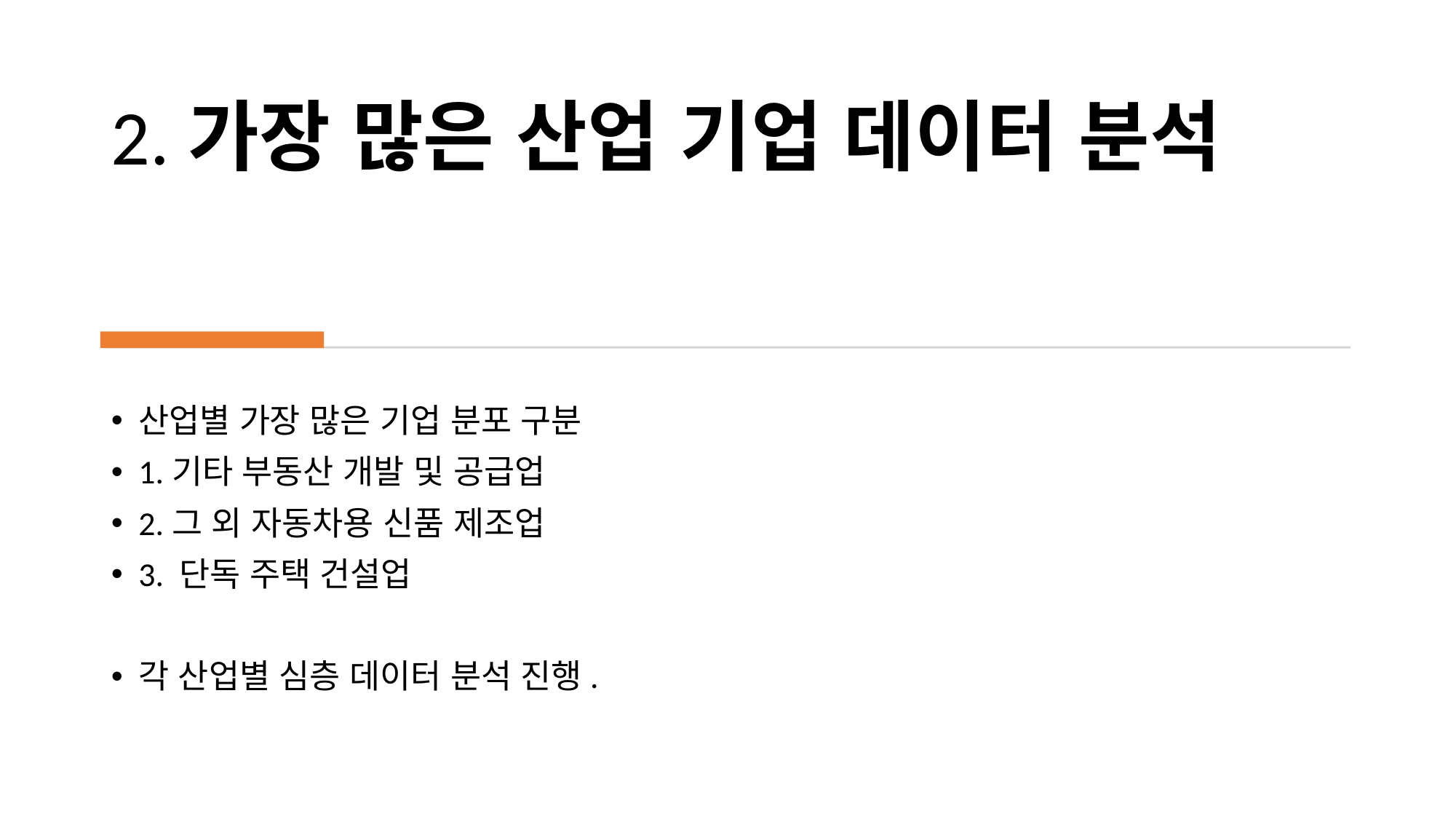

# 2.가장 많은 산업 기업 데이터 분석

산업별 가장 많은 기업 분포 구분
1.기타 부동산 개발 및 공급업
2.그 외 자동차용 신품 제조업
3. 단독 주택 건설업

각 산업별 심층 데이터 분석 진행.